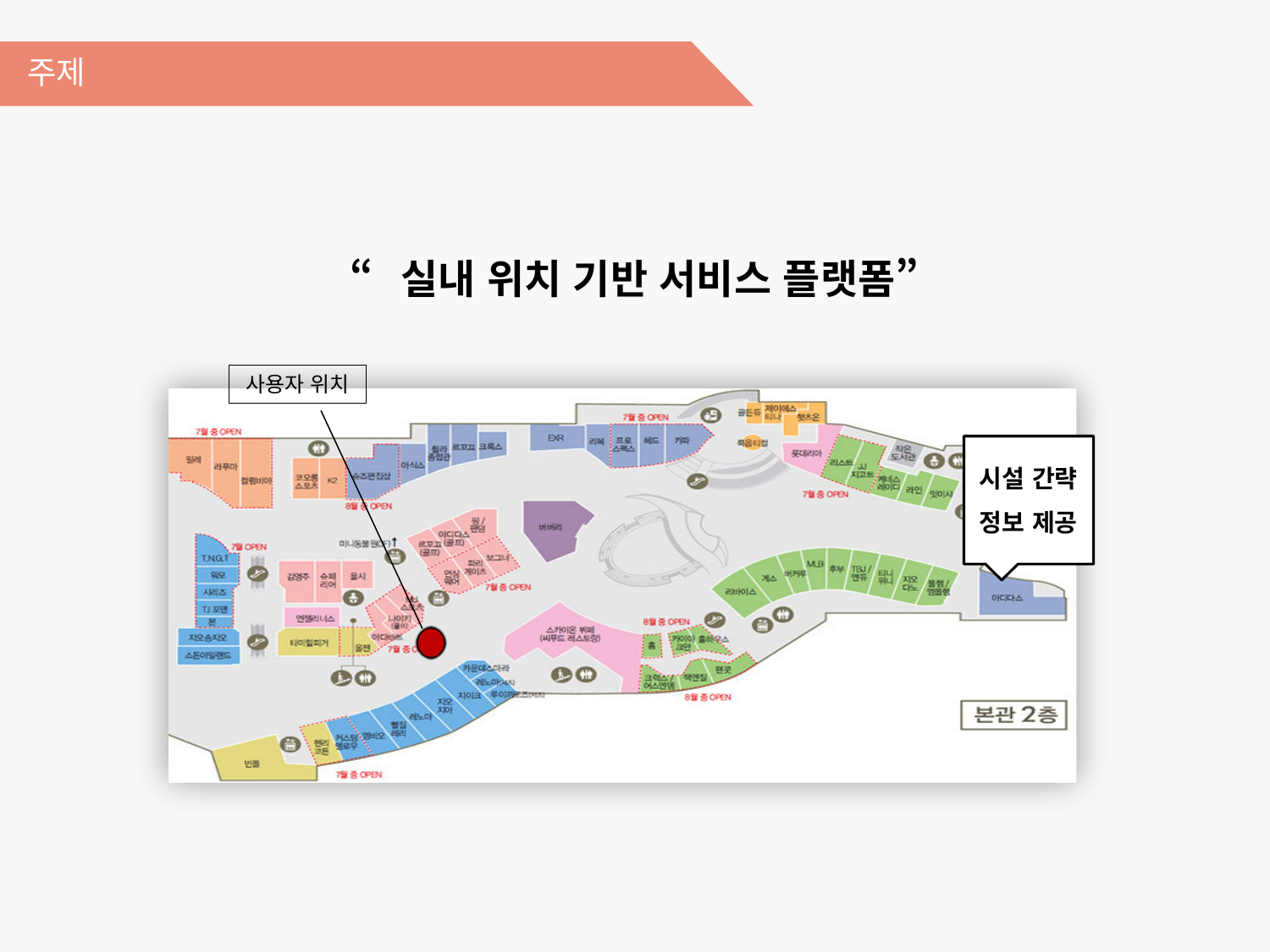

주제
“실내 위치 기반 서비스 플랫폼”
사용자 위치

시설 간략 정보 제공